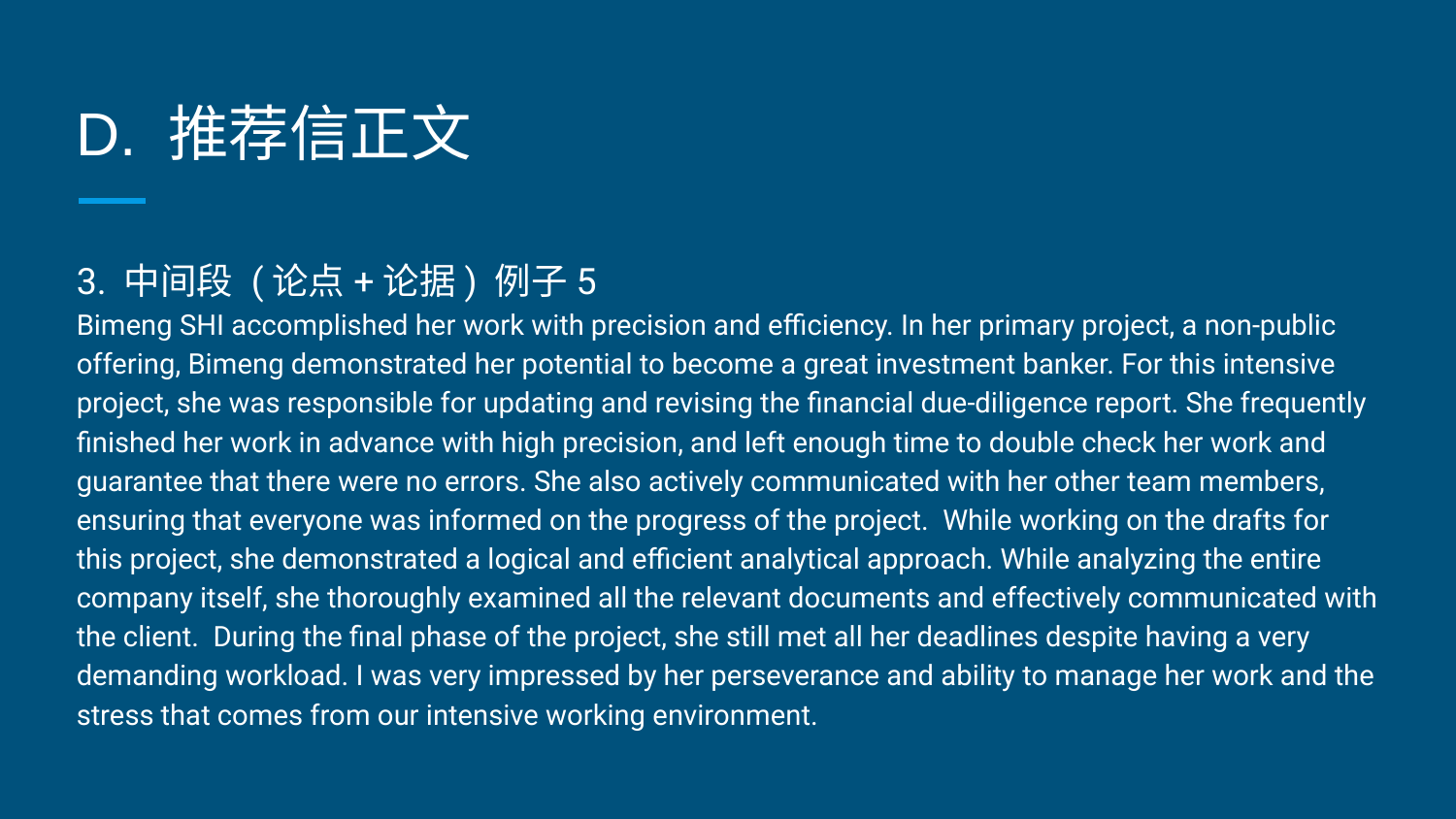

# D. 推荐信正文
3. 中间段 (论点+论据) 例子5
Bimeng SHI accomplished her work with precision and efficiency. In her primary project, a non-public offering, Bimeng demonstrated her potential to become a great investment banker. For this intensive project, she was responsible for updating and revising the financial due-diligence report. She frequently finished her work in advance with high precision, and left enough time to double check her work and guarantee that there were no errors. She also actively communicated with her other team members, ensuring that everyone was informed on the progress of the project.  While working on the drafts for this project, she demonstrated a logical and efficient analytical approach. While analyzing the entire company itself, she thoroughly examined all the relevant documents and effectively communicated with the client.  During the final phase of the project, she still met all her deadlines despite having a very demanding workload. I was very impressed by her perseverance and ability to manage her work and the stress that comes from our intensive working environment.